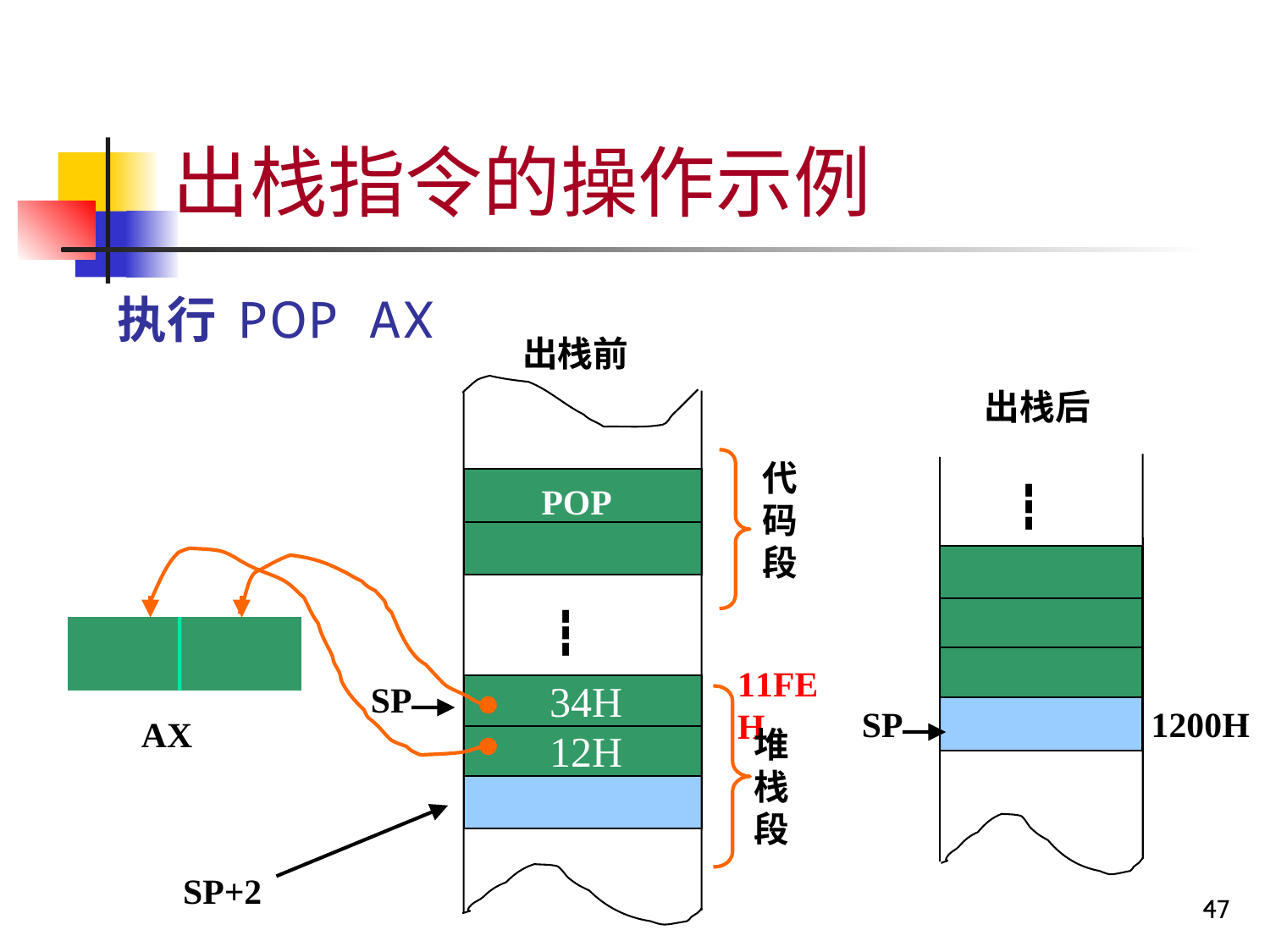

# 出栈指令的操作示例
执行 POP  AX
出栈前

出栈后

代码段

POP
┇

┇

11FEH
 SP
34H

 SP
1200H

 AX

堆栈段
12H

 SP+2

47